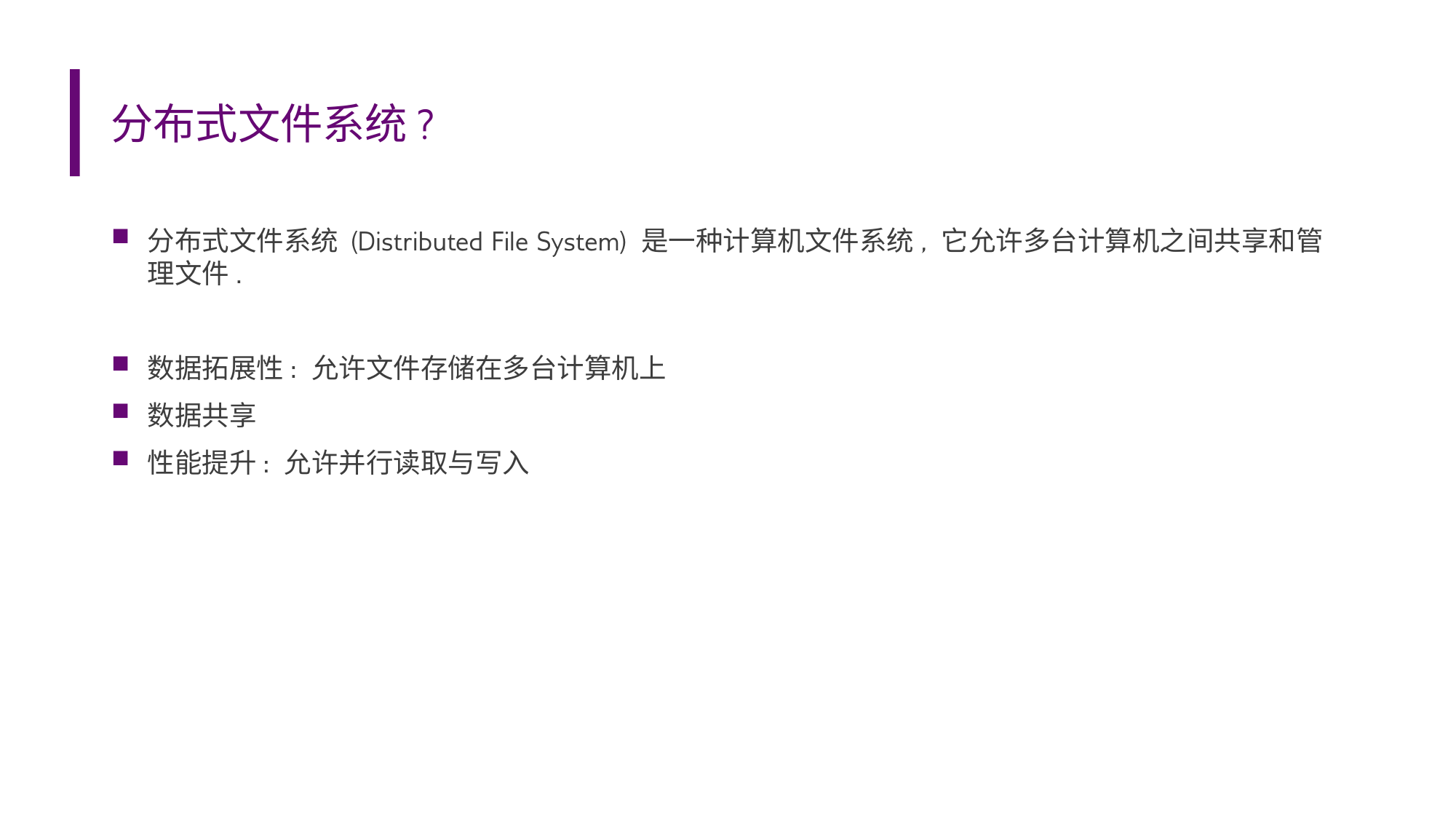

# 分布式文件系统?
分布式文件系统 (Distributed File System) 是一种计算机文件系统, 它允许多台计算机之间共享和管理文件.

数据拓展性: 允许文件存储在多台计算机上
数据共享
性能提升: 允许并行读取与写入